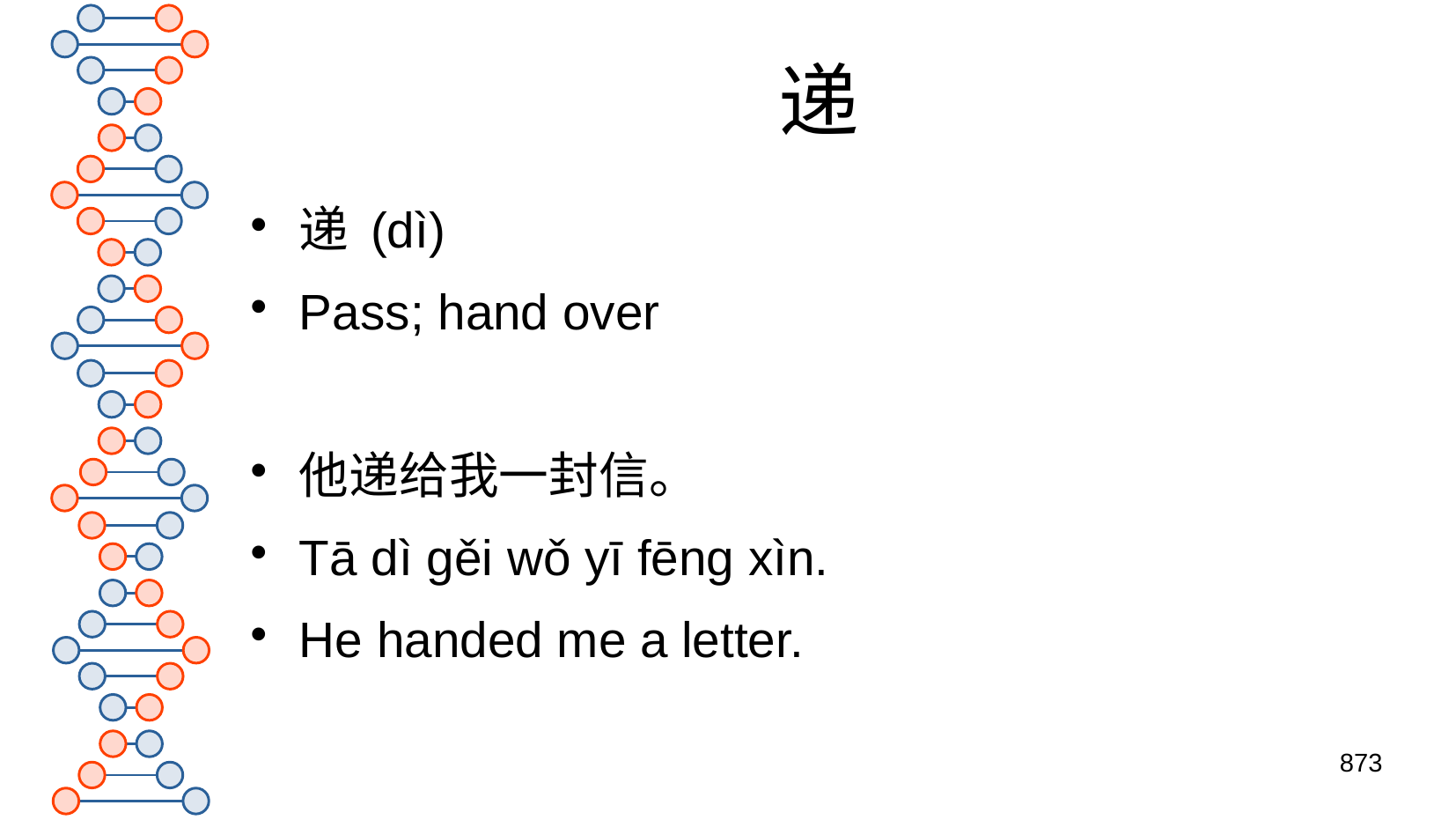

# 递
递 (dì)
Pass; hand over

他递给我一封信。
Tā dì gěi wǒ yī fēng xìn.
He handed me a letter.

873